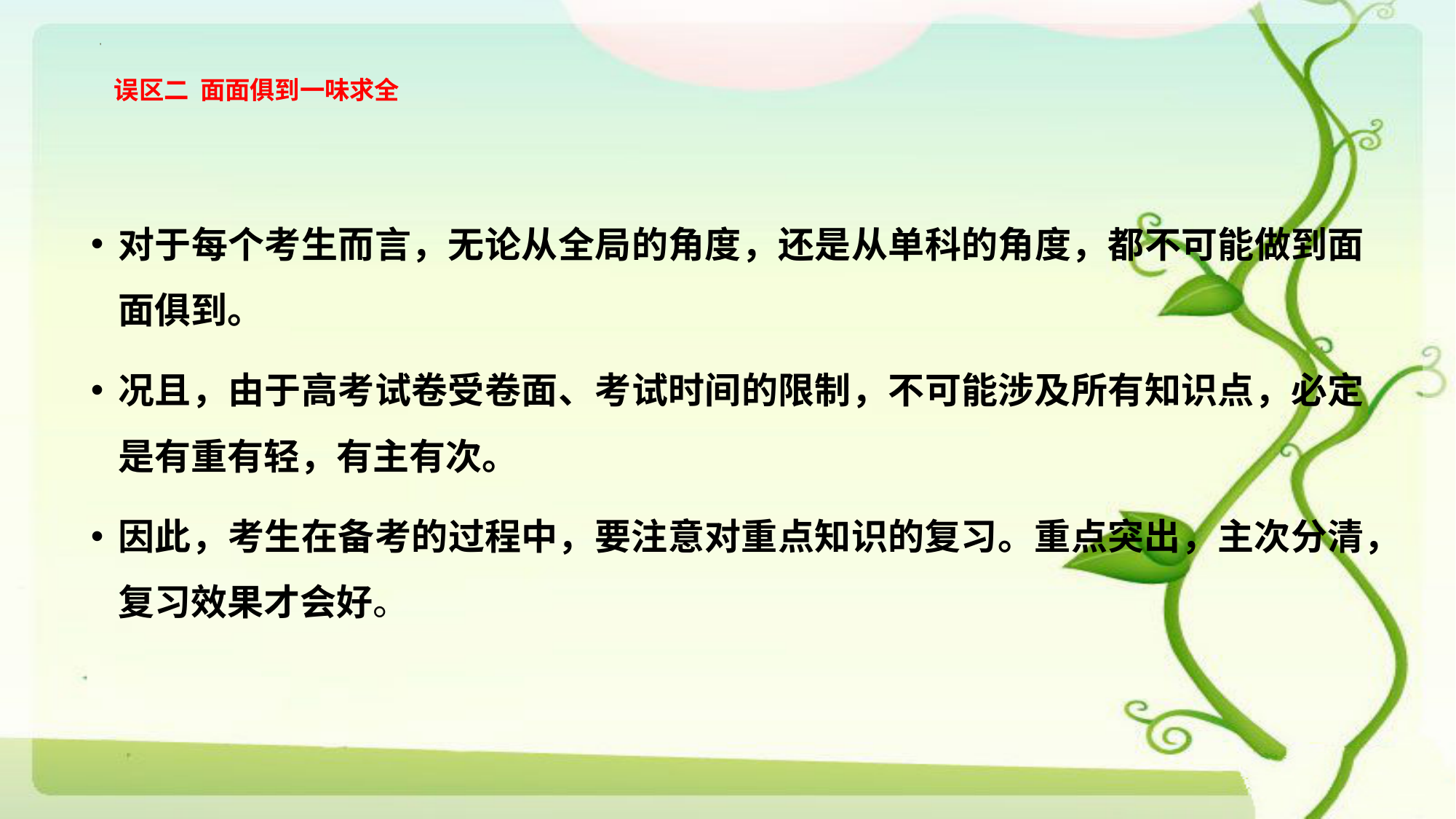

# 误区二  面面俱到一味求全
对于每个考生而言，无论从全局的角度，还是从单科的角度，都不可能做到面面俱到。
况且，由于高考试卷受卷面、考试时间的限制，不可能涉及所有知识点，必定是有重有轻，有主有次。
因此，考生在备考的过程中，要注意对重点知识的复习。重点突出，主次分清，复习效果才会好。